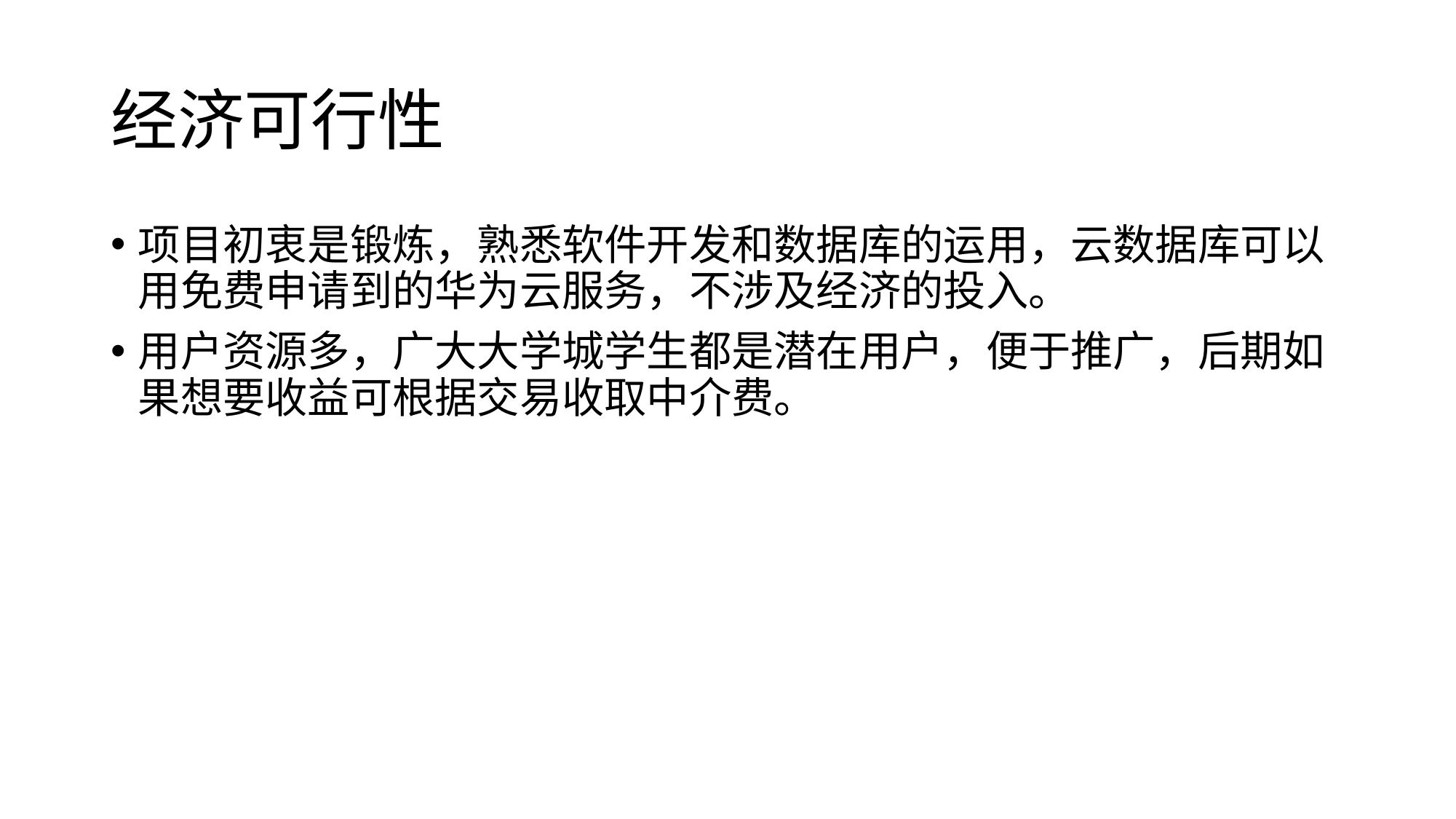

# 经济可行性
项目初衷是锻炼，熟悉软件开发和数据库的运用，云数据库可以用免费申请到的华为云服务，不涉及经济的投入。
用户资源多，广大大学城学生都是潜在用户，便于推广，后期如果想要收益可根据交易收取中介费。